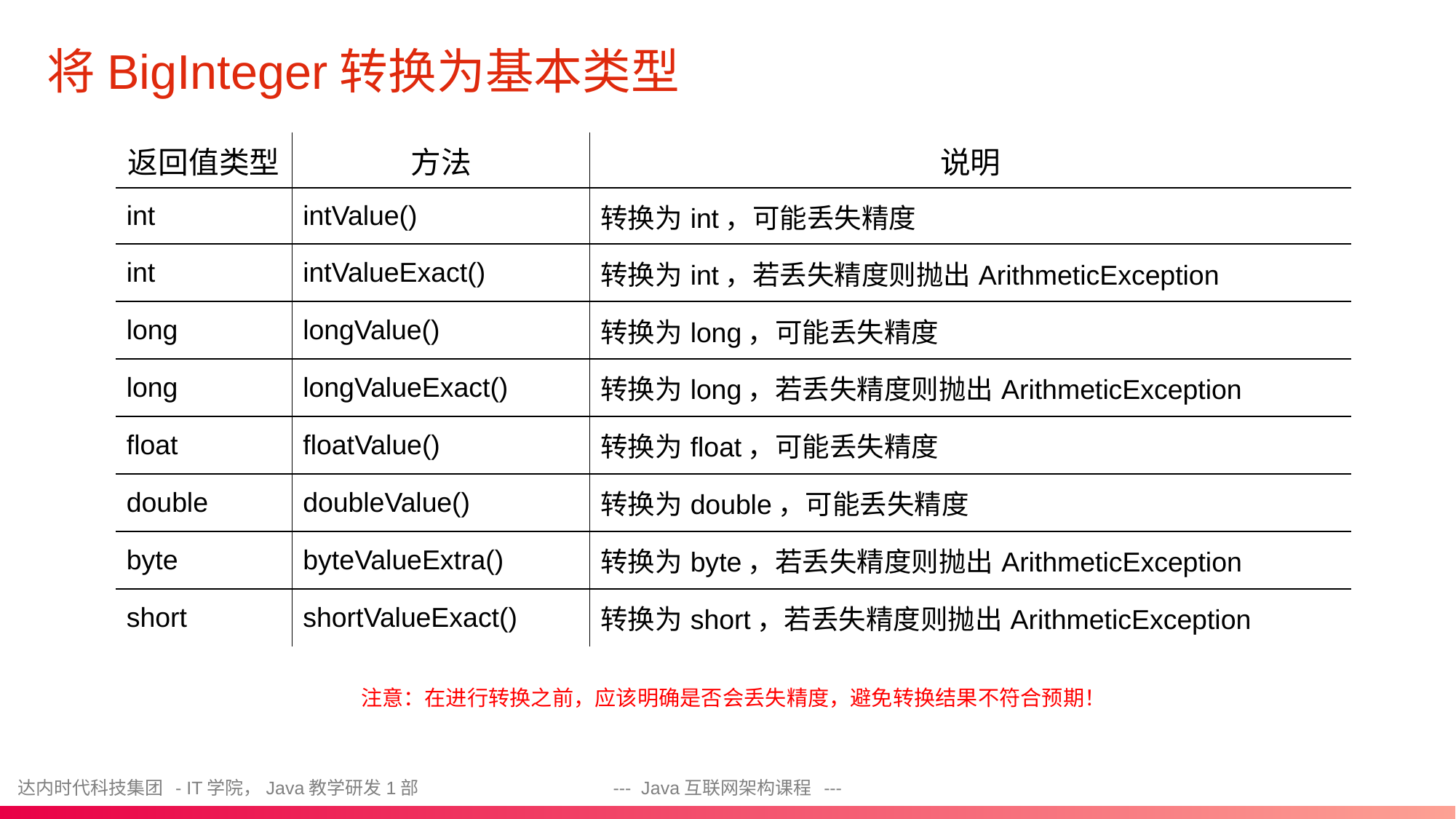

# 将BigInteger转换为基本类型
| 返回值类型 | 方法 | 说明 |
| --- | --- | --- |
| int | intValue() | 转换为int，可能丢失精度 |
| int | intValueExact() | 转换为int，若丢失精度则抛出ArithmeticException |
| long | longValue() | 转换为long，可能丢失精度 |
| long | longValueExact() | 转换为long，若丢失精度则抛出ArithmeticException |
| float | floatValue() | 转换为float，可能丢失精度 |
| double | doubleValue() | 转换为double，可能丢失精度 |
| byte | byteValueExtra() | 转换为byte，若丢失精度则抛出ArithmeticException |
| short | shortValueExact() | 转换为short，若丢失精度则抛出ArithmeticException |
注意：在进行转换之前，应该明确是否会丢失精度，避免转换结果不符合预期！